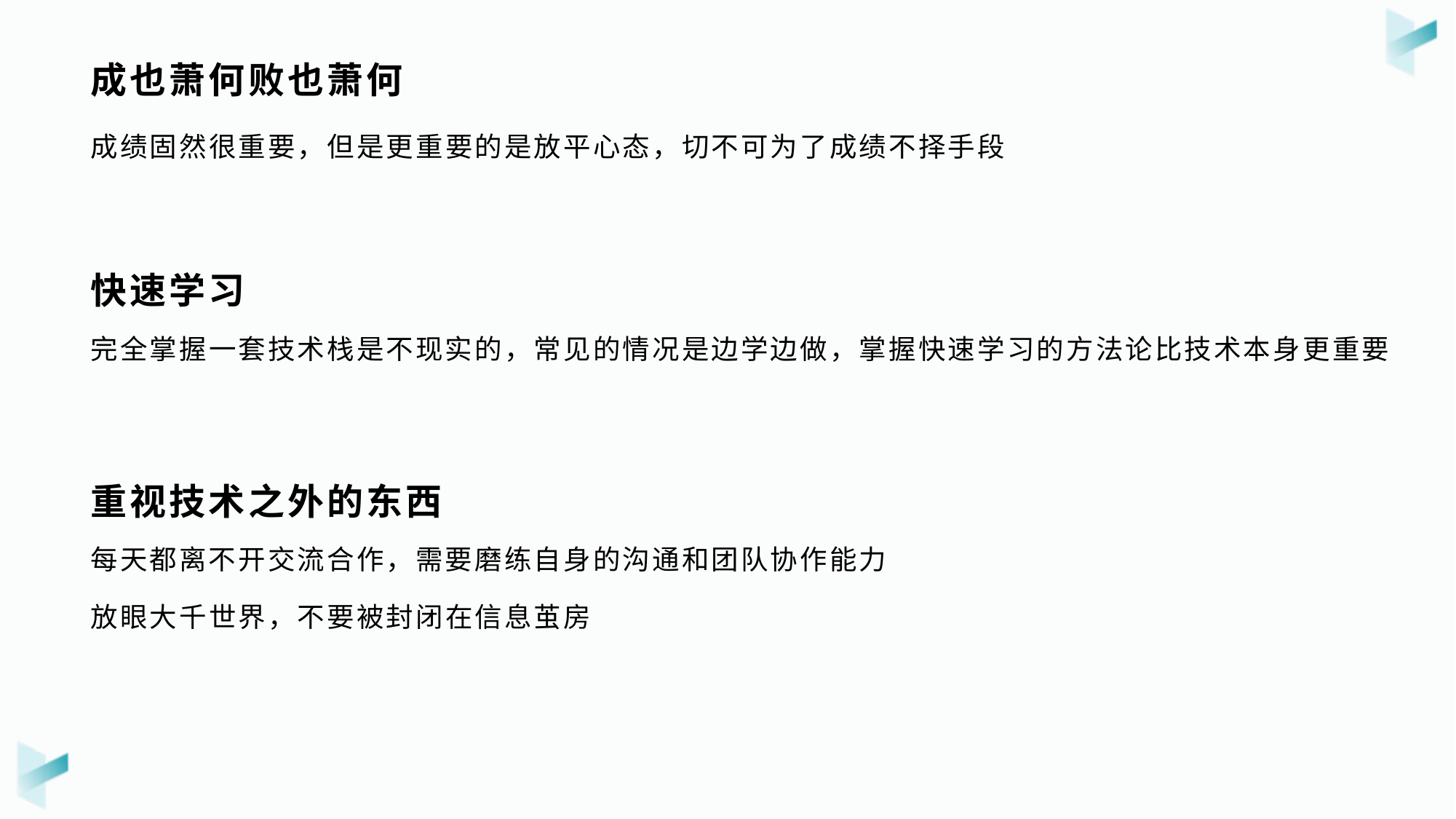

# 成也萧何败也萧何
成绩固然很重要，但是更重要的是放平心态，切不可为了成绩不择手段
快速学习
完全掌握一套技术栈是不现实的，常见的情况是边学边做，掌握快速学习的方法论比技术本身更重要
重视技术之外的东西
每天都离不开交流合作，需要磨练自身的沟通和团队协作能力
放眼大千世界，不要被封闭在信息茧房